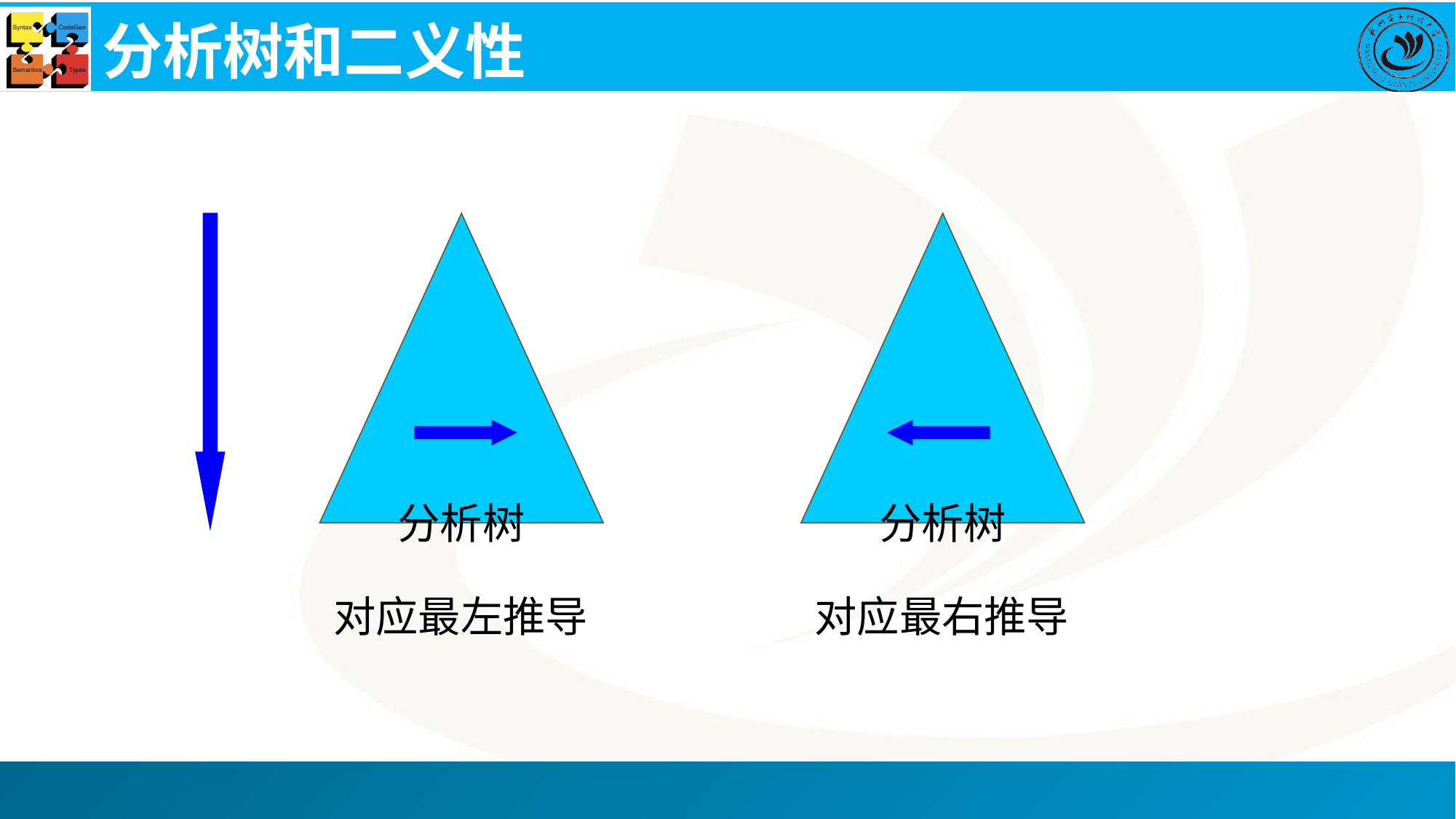

# 分析树和二义性

分析树

分析树

对应最左推导
对应最右推导
50